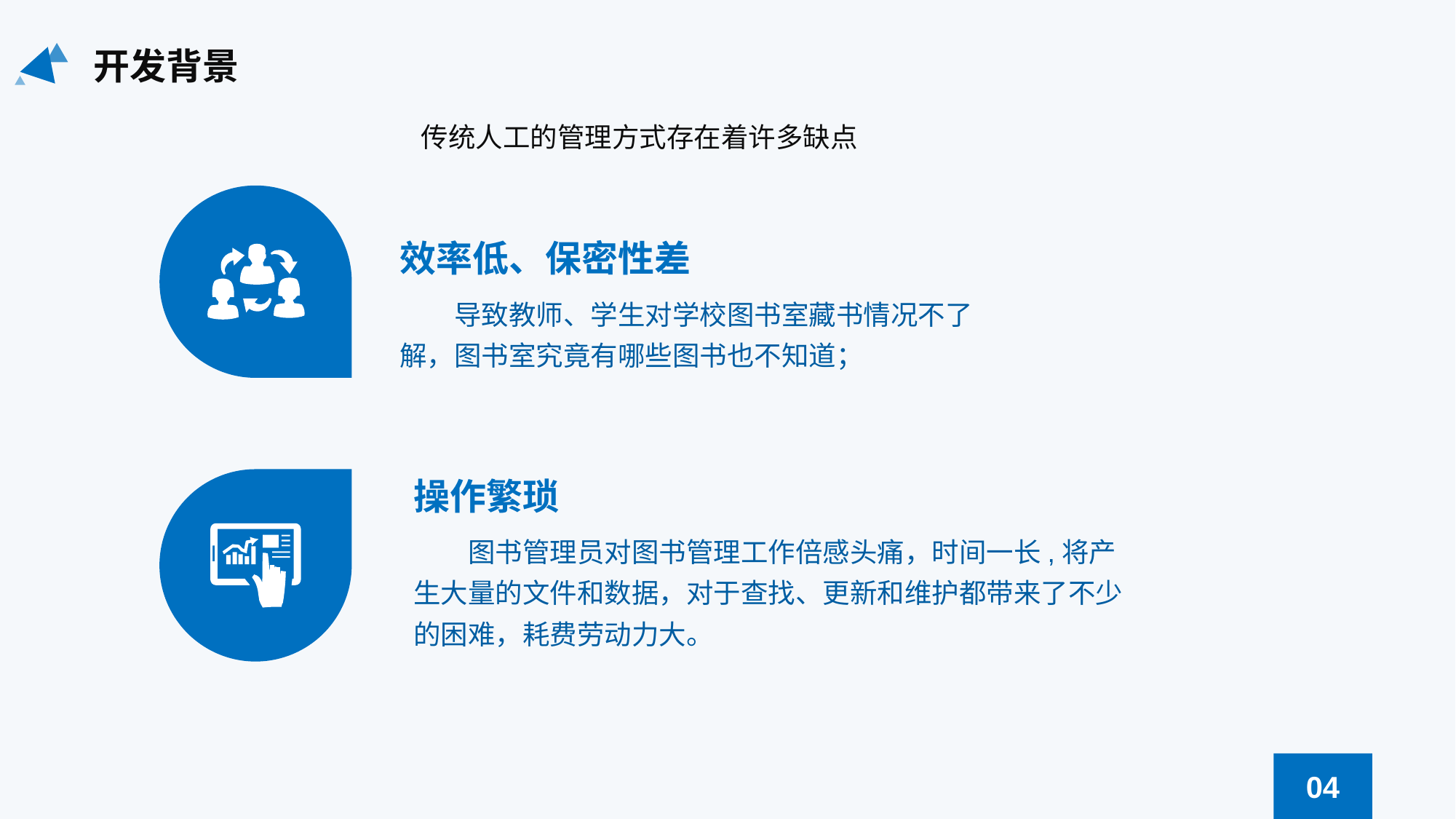

开发背景

			传统人工的管理方式存在着许多缺点

效率低、保密性差

导致教师、学生对学校图书室藏书情况不了解，图书室究竟有哪些图书也不知道；
操作繁琐

图书管理员对图书管理工作倍感头痛，时间一长,将产生大量的文件和数据，对于查找、更新和维护都带来了不少的困难，耗费劳动力大。

04